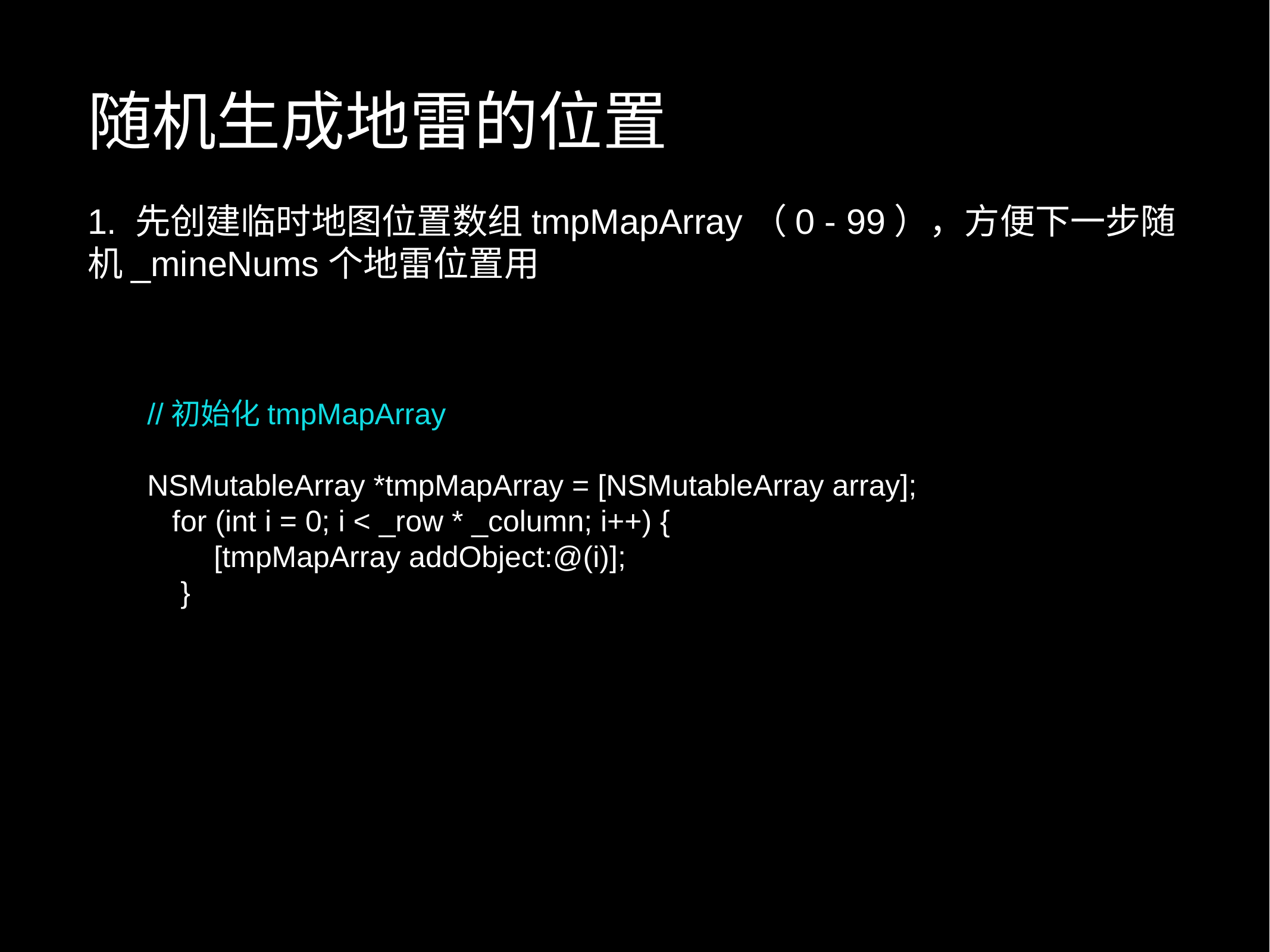

随机生成地雷的位置
1. 先创建临时地图位置数组tmpMapArray（0 - 99），方便下一步随机_mineNums个地雷位置用
//初始化tmpMapArray

NSMutableArray *tmpMapArray = [NSMutableArray array];
   for (int i = 0; i < _row * _column; i++) {
        [tmpMapArray addObject:@(i)];
    }